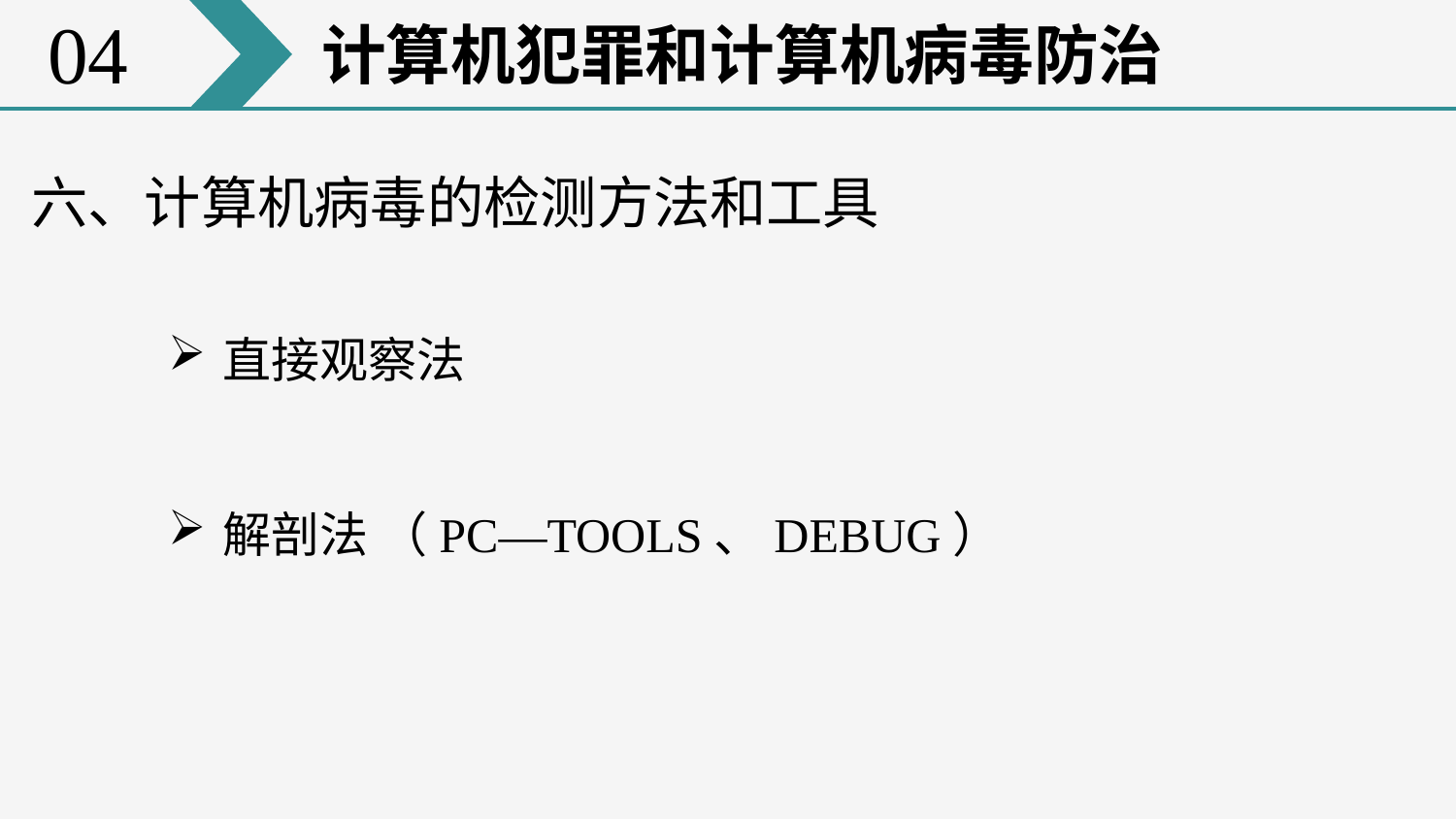

04

计算机犯罪和计算机病毒防治
六、计算机病毒的检测方法和工具
直接观察法

解剖法 （PC—TOOLS、DEBUG）